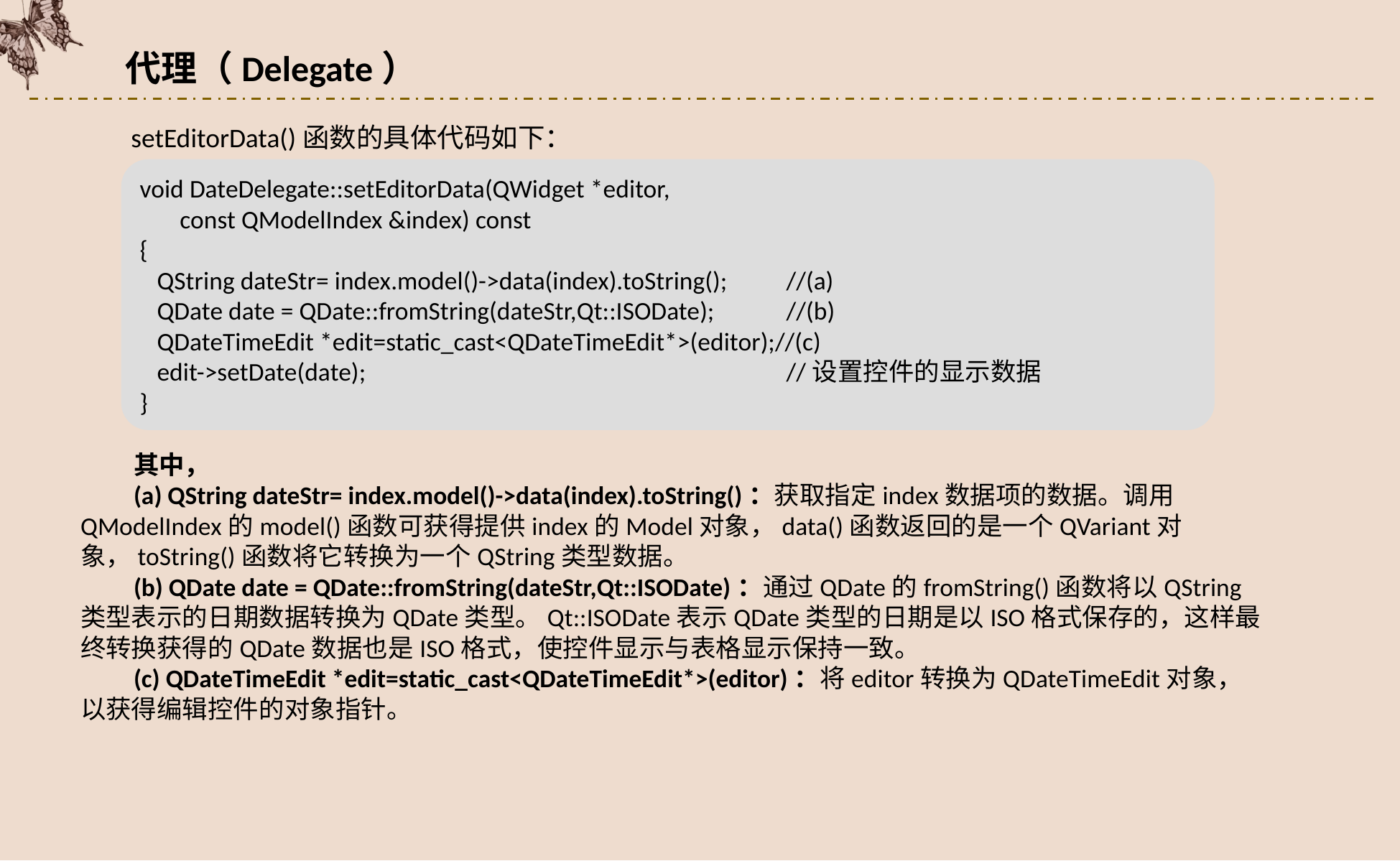

代理（Delegate）
setEditorData()函数的具体代码如下：
void DateDelegate::setEditorData(QWidget *editor,
       const QModelIndex &index) const
{
   QString dateStr= index.model()->data(index).toString();	//(a)
   QDate date = QDate::fromString(dateStr,Qt::ISODate);	//(b)
   QDateTimeEdit *edit=static_cast<QDateTimeEdit*>(editor);//(c)
   edit->setDate(date);				//设置控件的显示数据
}
其中，
(a) QString dateStr= index.model()->data(index).toString()：获取指定index数据项的数据。调用QModelIndex的model()函数可获得提供index的Model对象，data()函数返回的是一个QVariant对象，toString()函数将它转换为一个QString类型数据。
(b) QDate date = QDate::fromString(dateStr,Qt::ISODate)：通过QDate的fromString()函数将以QString类型表示的日期数据转换为QDate类型。Qt::ISODate表示QDate类型的日期是以ISO格式保存的，这样最终转换获得的QDate数据也是ISO格式，使控件显示与表格显示保持一致。
(c) QDateTimeEdit *edit=static_cast<QDateTimeEdit*>(editor)：将editor转换为QDateTimeEdit对象，以获得编辑控件的对象指针。